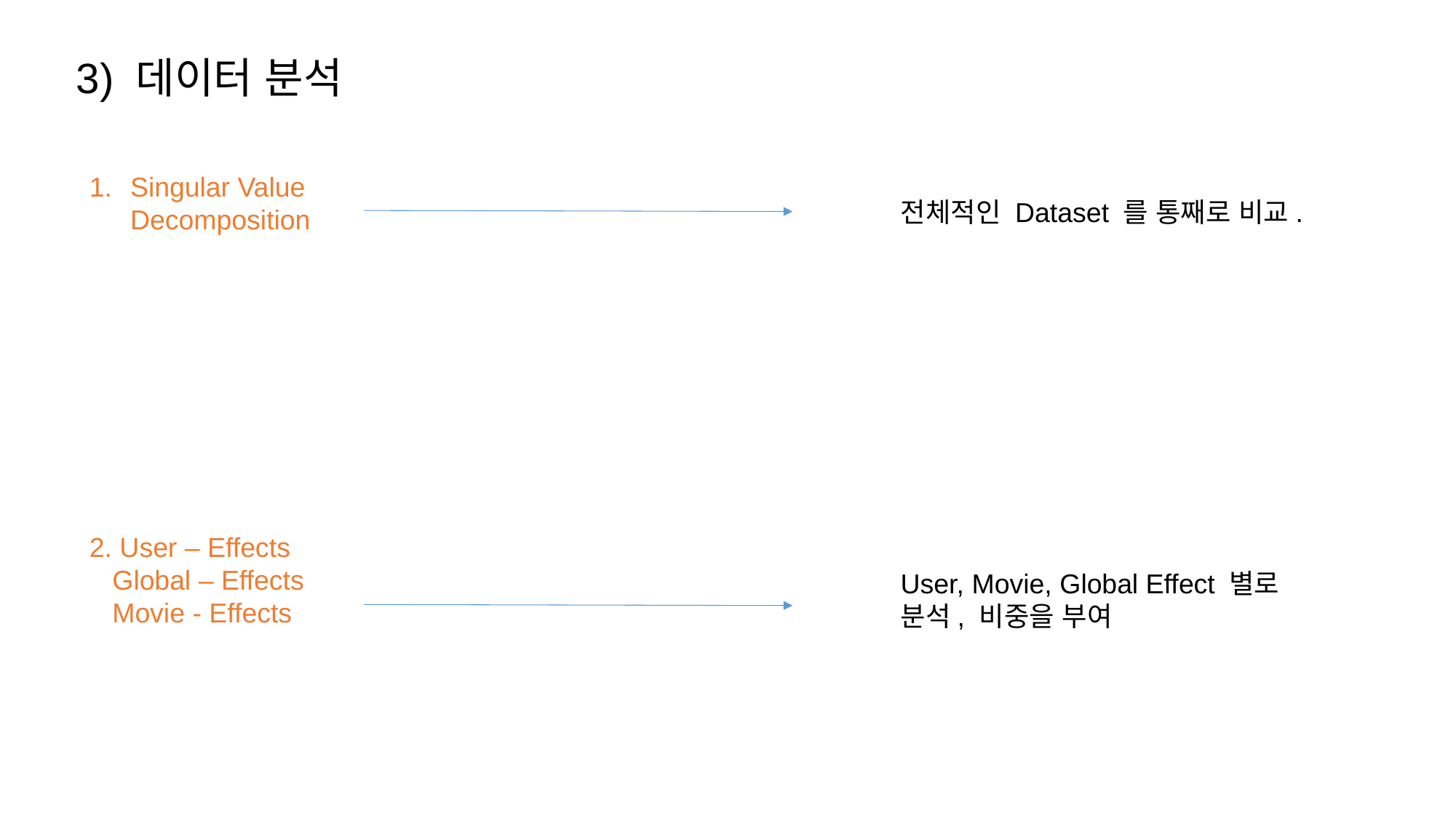

3) 데이터 분석
Singular Value Decomposition

2. User – Effects
   Global – Effects
   Movie - Effects
전체적인 Dataset 를 통째로 비교.
User, Movie, Global Effect 별로
분석, 비중을 부여